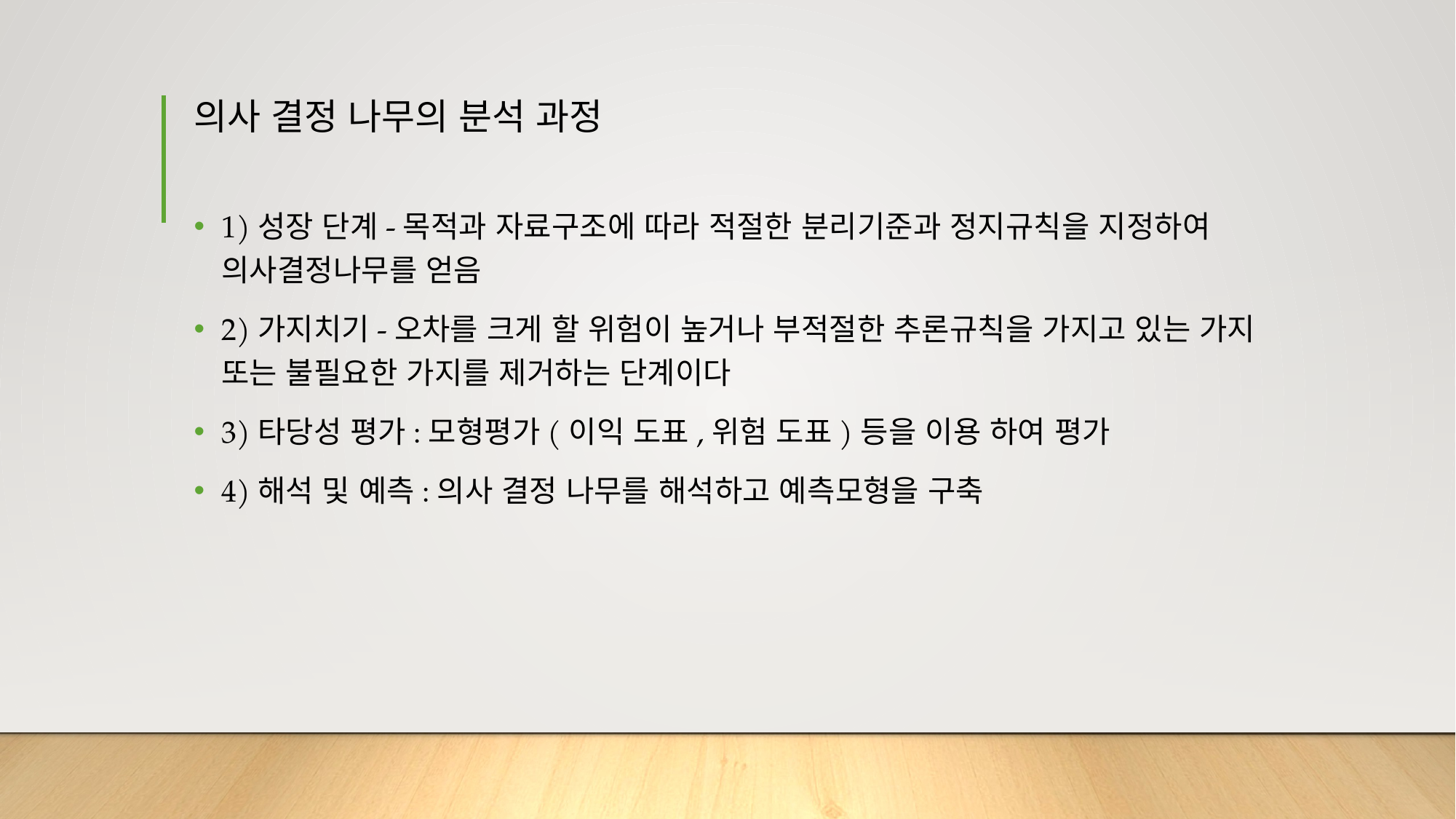

# 의사 결정 나무의 분석 과정

1)성장 단계-목적과 자료구조에 따라 적절한 분리기준과 정지규칙을 지정하여 의사결정나무를 얻음
2)가지치기-오차를 크게 할 위험이 높거나 부적절한 추론규칙을 가지고 있는 가지 또는 불필요한 가지를 제거하는 단계이다
3)타당성 평가:모형평가(이익 도표,위험 도표)등을 이용 하여 평가
4)해석 및 예측:의사 결정 나무를 해석하고 예측모형을 구축